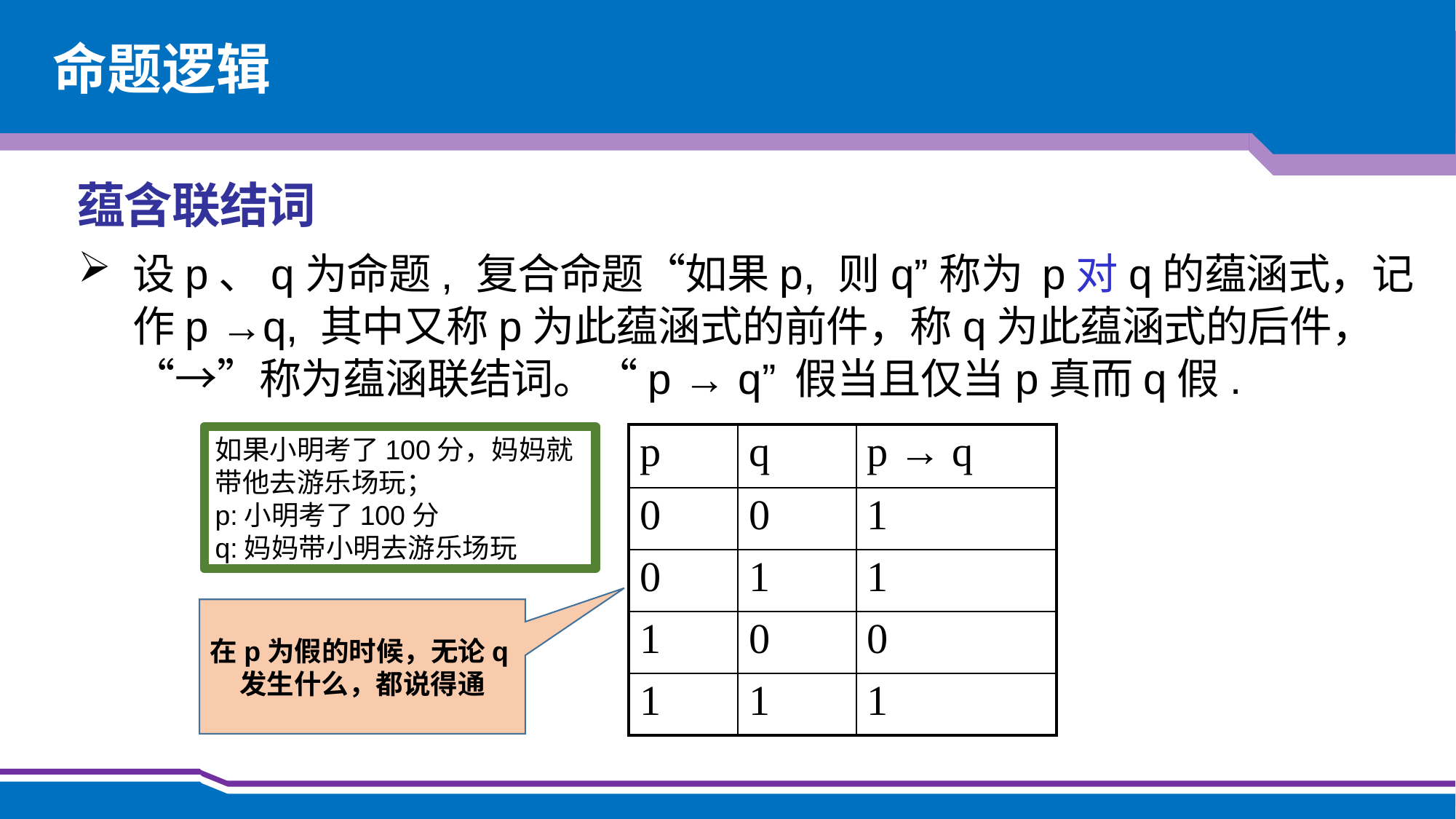

命题逻辑
蕴含联结词
设p、q为命题, 复合命题“如果p, 则q”称为 p对q的蕴涵式，记作p →q, 其中又称p为此蕴涵式的前件，称q为此蕴涵式的后件，“→”称为蕴涵联结词。“p → q” 假当且仅当p真而q假.

| p | q | p → q |
| --- | --- | --- |
| 0 | 0 | 1 |
| 0 | 1 | 1 |
| 1 | 0 | 0 |
| 1 | 1 | 1 |
如果小明考了100分，妈妈就带他去游乐场玩；
p:小明考了100分
q:妈妈带小明去游乐场玩
在p为假的时候，无论q发生什么，都说得通